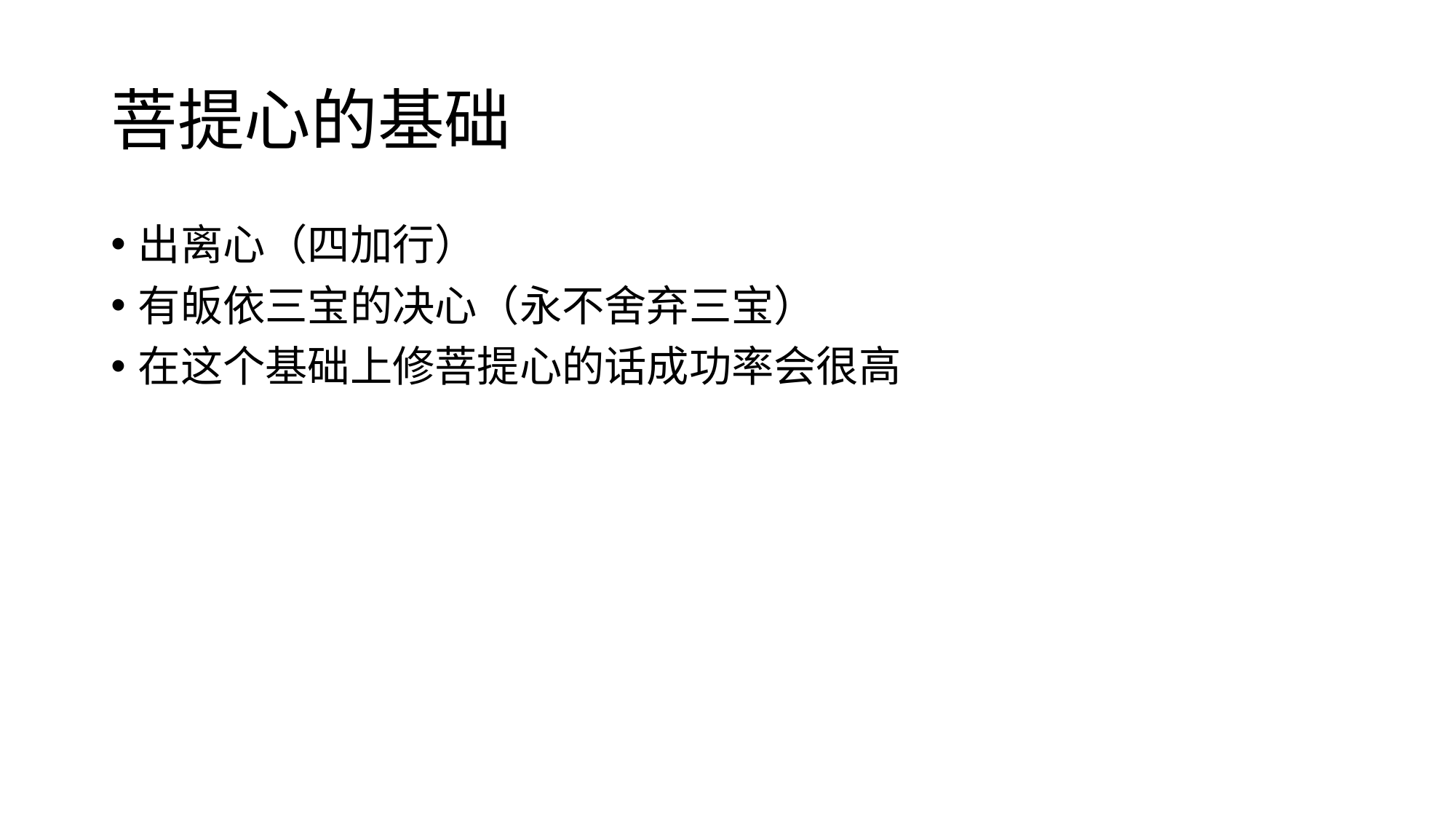

# 菩提心的基础
出离心（四加行）
有皈依三宝的决心（永不舍弃三宝）
在这个基础上修菩提心的话成功率会很高